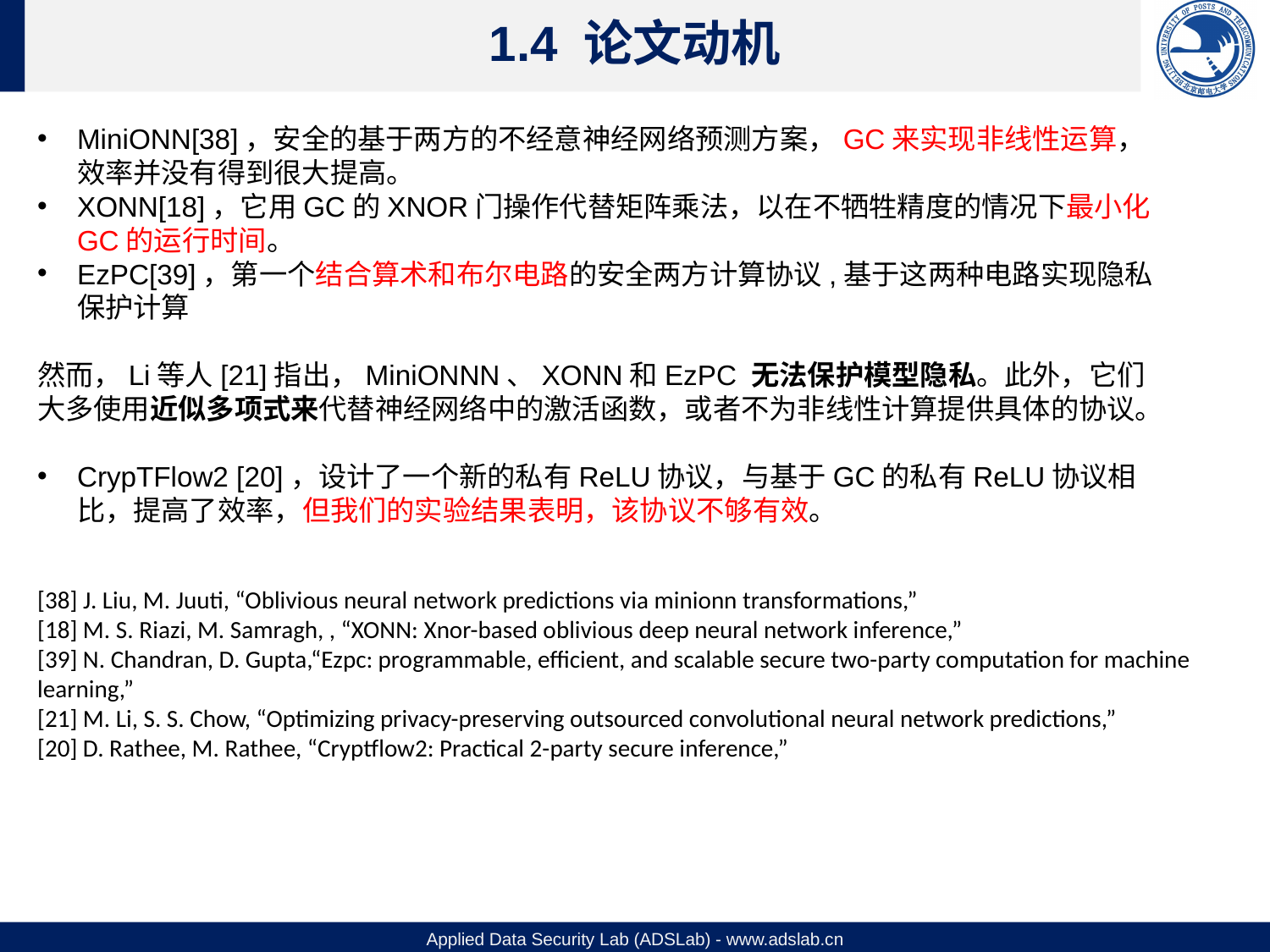

# 1.4 论文动机
MiniONN[38]，安全的基于两方的不经意神经网络预测方案，GC来实现非线性运算，效率并没有得到很大提高。
XONN[18]，它用GC的XNOR门操作代替矩阵乘法，以在不牺牲精度的情况下最小化GC的运行时间。
EzPC[39]，第一个结合算术和布尔电路的安全两方计算协议,基于这两种电路实现隐私保护计算

然而，Li等人[21]指出，MiniONNN、XONN和EzPC 无法保护模型隐私。此外，它们大多使用近似多项式来代替神经网络中的激活函数，或者不为非线性计算提供具体的协议。

CrypTFlow2 [20]，设计了一个新的私有ReLU协议，与基于GC的私有ReLU协议相比，提高了效率，但我们的实验结果表明，该协议不够有效。

[38] J. Liu, M. Juuti, “Oblivious neural network predictions via minionn transformations,”
[18] M. S. Riazi, M. Samragh, , “XONN: Xnor-based oblivious deep neural network inference,”
[39] N. Chandran, D. Gupta,“Ezpc: programmable, efficient, and scalable secure two-party computation for machine learning,”
[21] M. Li, S. S. Chow, “Optimizing privacy-preserving outsourced convolutional neural network predictions,”
[20] D. Rathee, M. Rathee, “Cryptflow2: Practical 2-party secure inference,”

10

Applied Data Security Lab (ADSLab) - www.adslab.cn